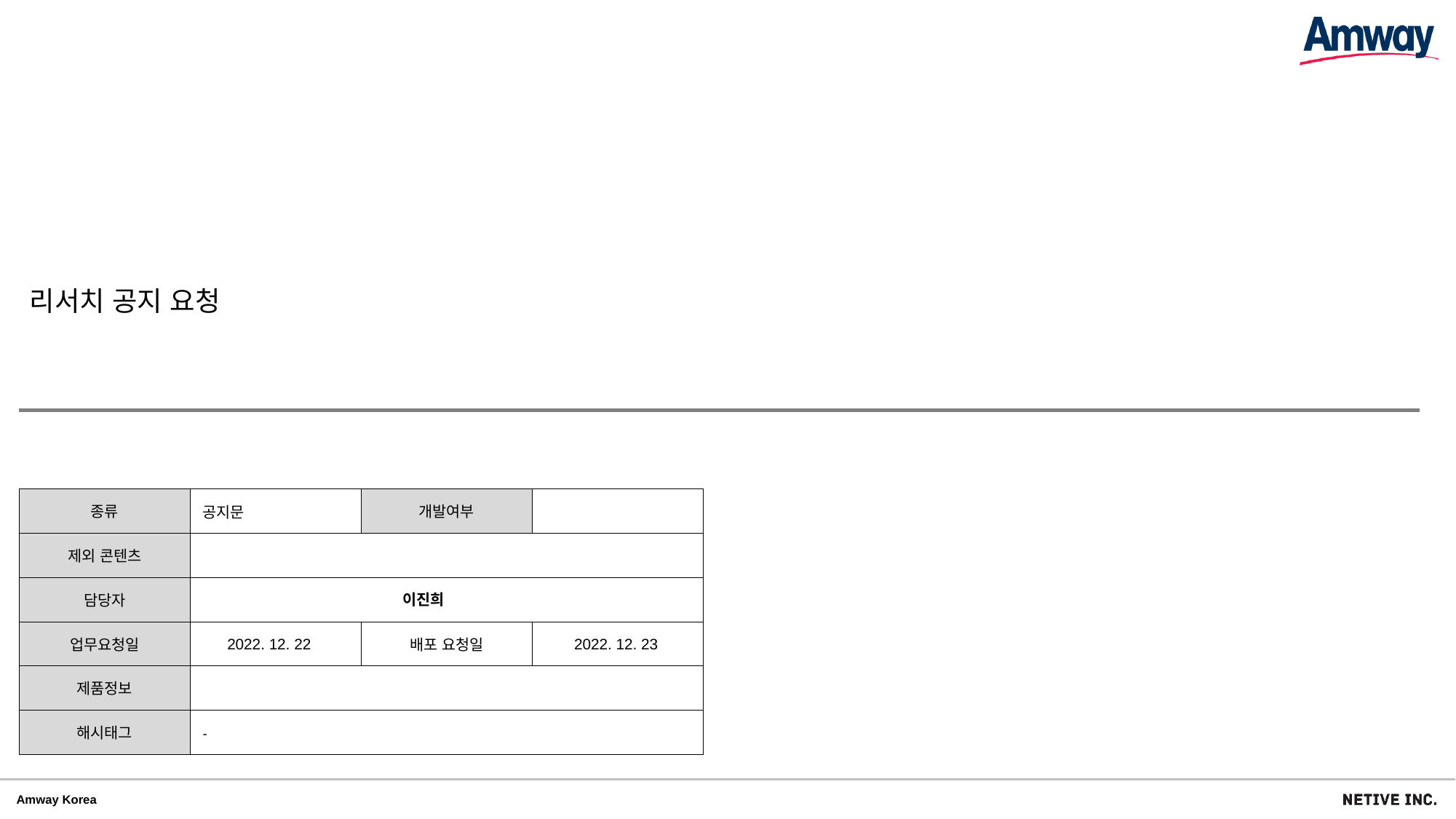

리서치 공지 요청
공지문
이진희
2022. 12. 23
2022. 12. 22
-